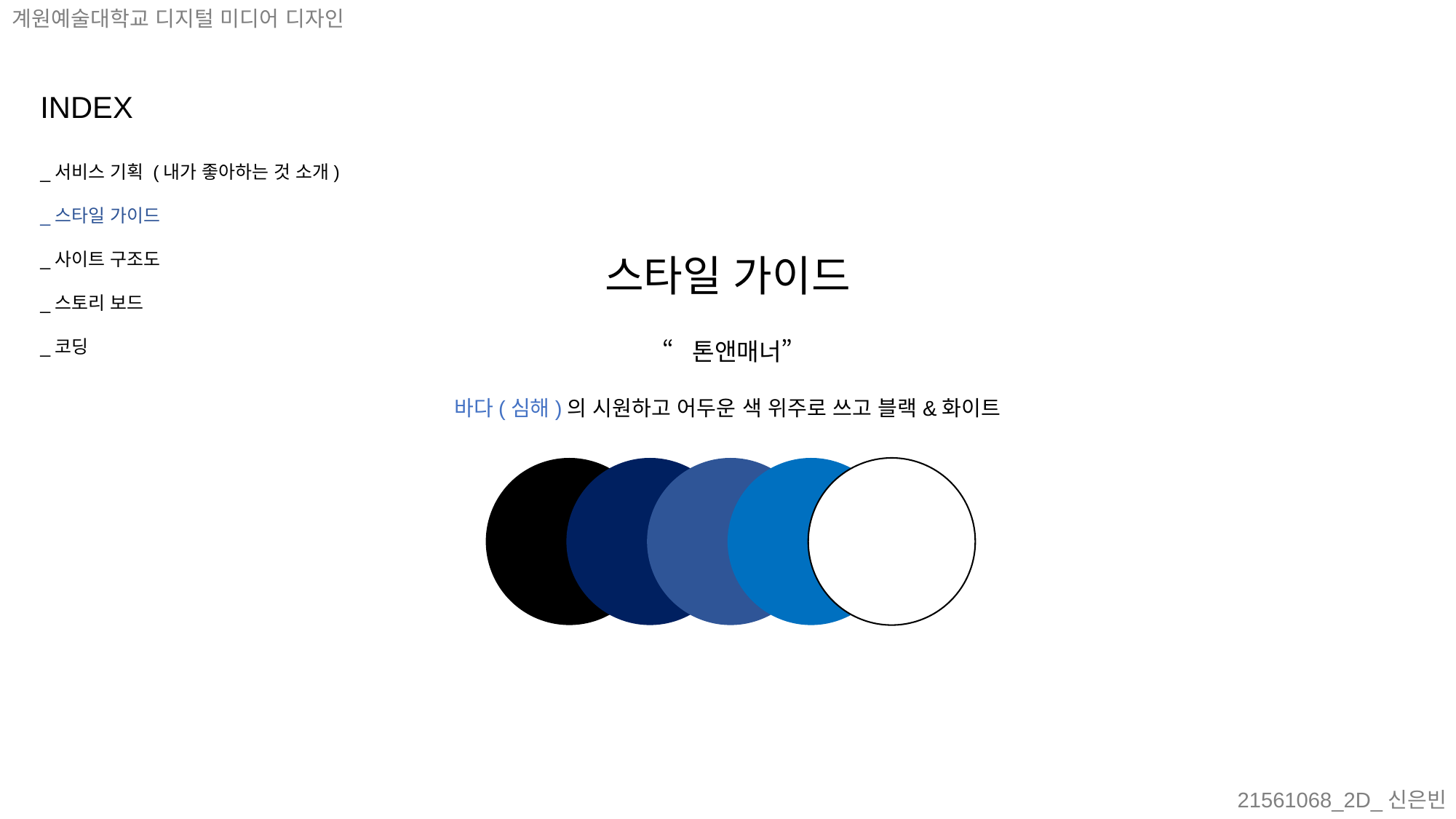

계원예술대학교 디지털 미디어 디자인
INDEX

_서비스 기획 (내가 좋아하는 것 소개)

_스타일 가이드

_사이트 구조도

_스토리 보드

_코딩
스타일 가이드
“톤앤매너”

바다(심해)의 시원하고 어두운 색 위주로 쓰고 블랙&화이트

21561068_2D_신은빈